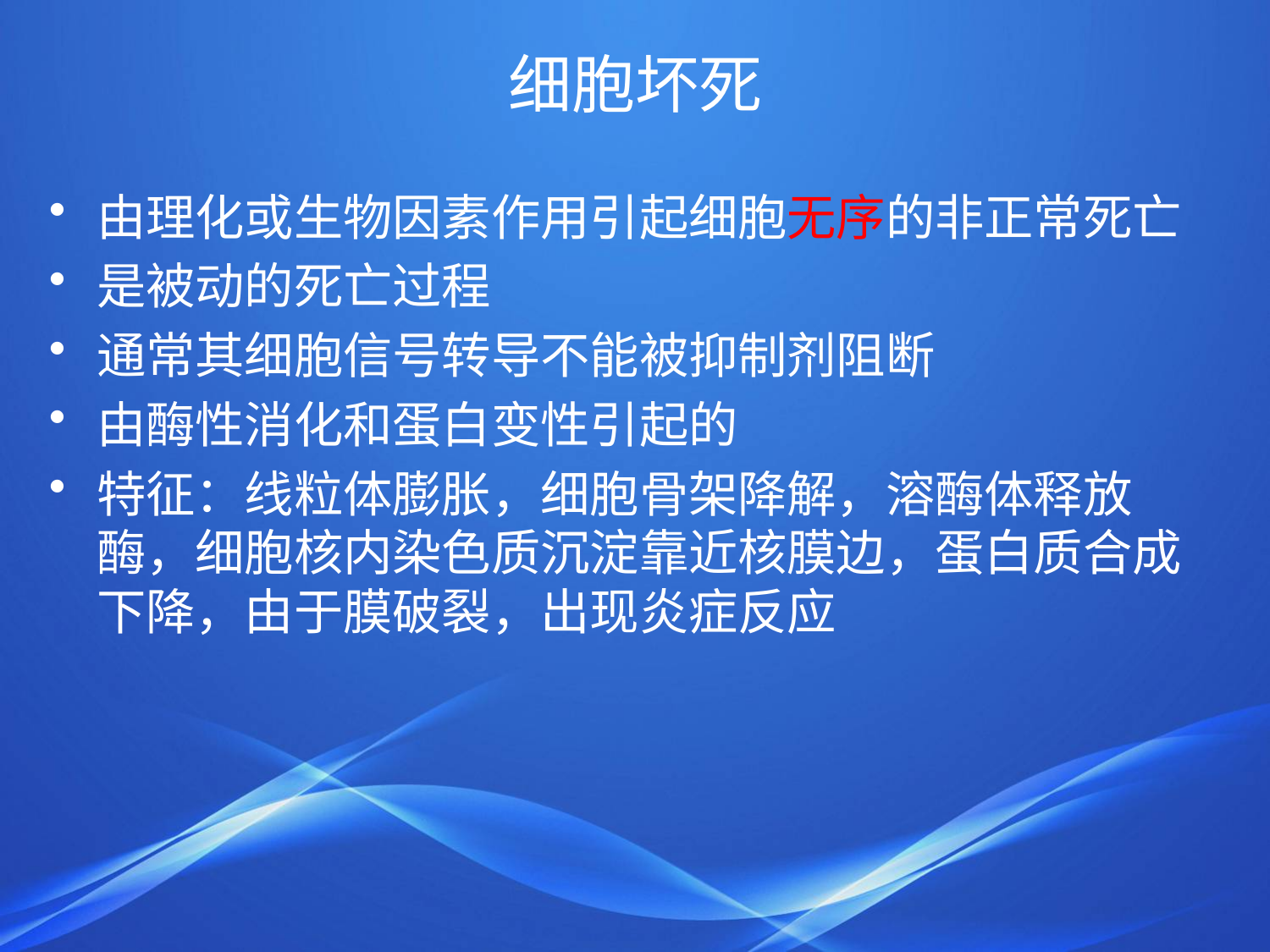

# 细胞坏死
由理化或生物因素作用引起细胞无序的非正常死亡
是被动的死亡过程
通常其细胞信号转导不能被抑制剂阻断
由酶性消化和蛋白变性引起的
特征：线粒体膨胀，细胞骨架降解，溶酶体释放酶，细胞核内染色质沉淀靠近核膜边，蛋白质合成下降，由于膜破裂，出现炎症反应